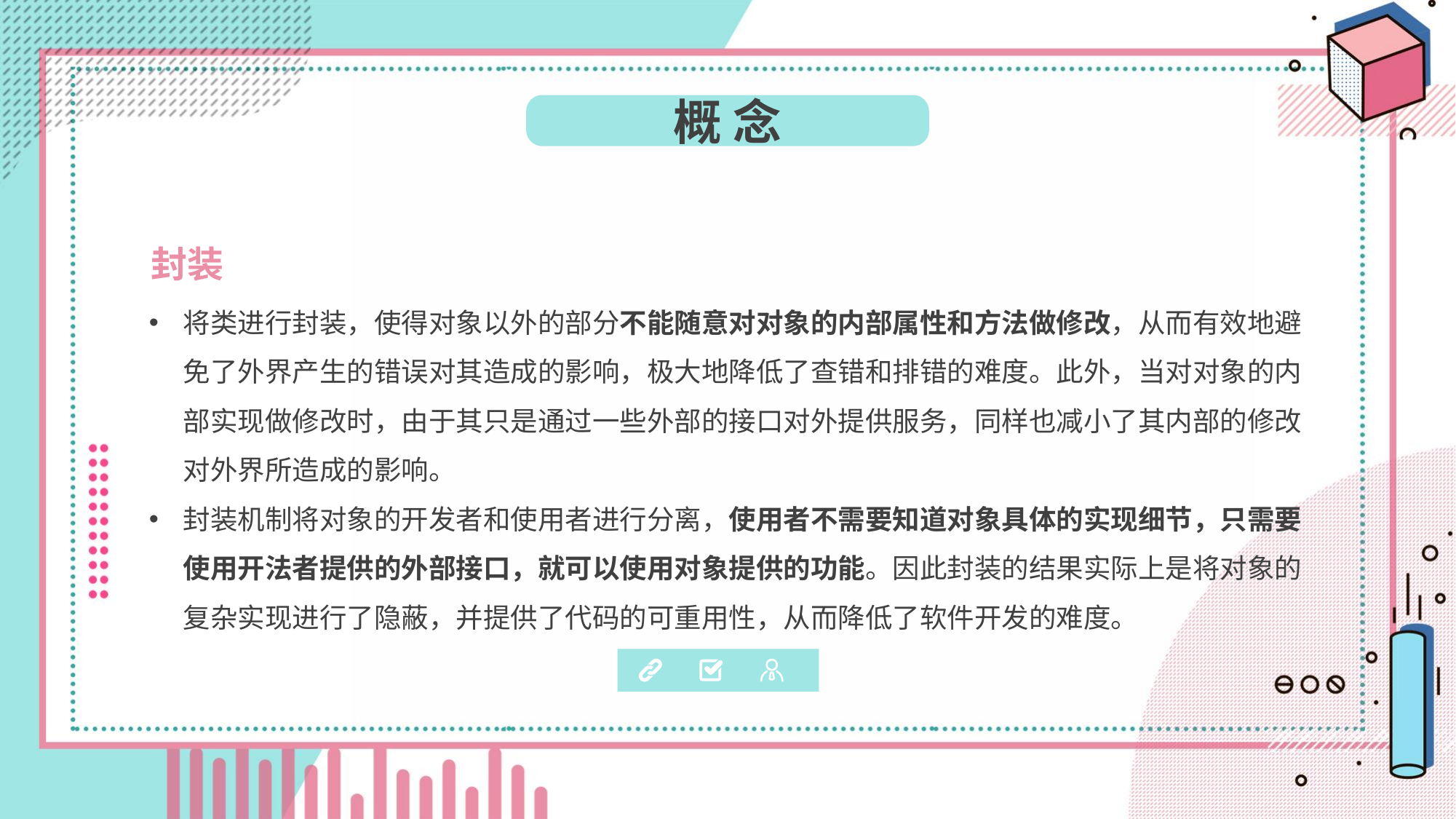

概 念
封装
将类进行封装，使得对象以外的部分不能随意对对象的内部属性和方法做修改，从而有效地避免了外界产生的错误对其造成的影响，极大地降低了查错和排错的难度。此外，当对对象的内部实现做修改时，由于其只是通过一些外部的接口对外提供服务，同样也减小了其内部的修改对外界所造成的影响。
封装机制将对象的开发者和使用者进行分离，使用者不需要知道对象具体的实现细节，只需要使用开法者提供的外部接口，就可以使用对象提供的功能。因此封装的结果实际上是将对象的复杂实现进行了隐蔽，并提供了代码的可重用性，从而降低了软件开发的难度。